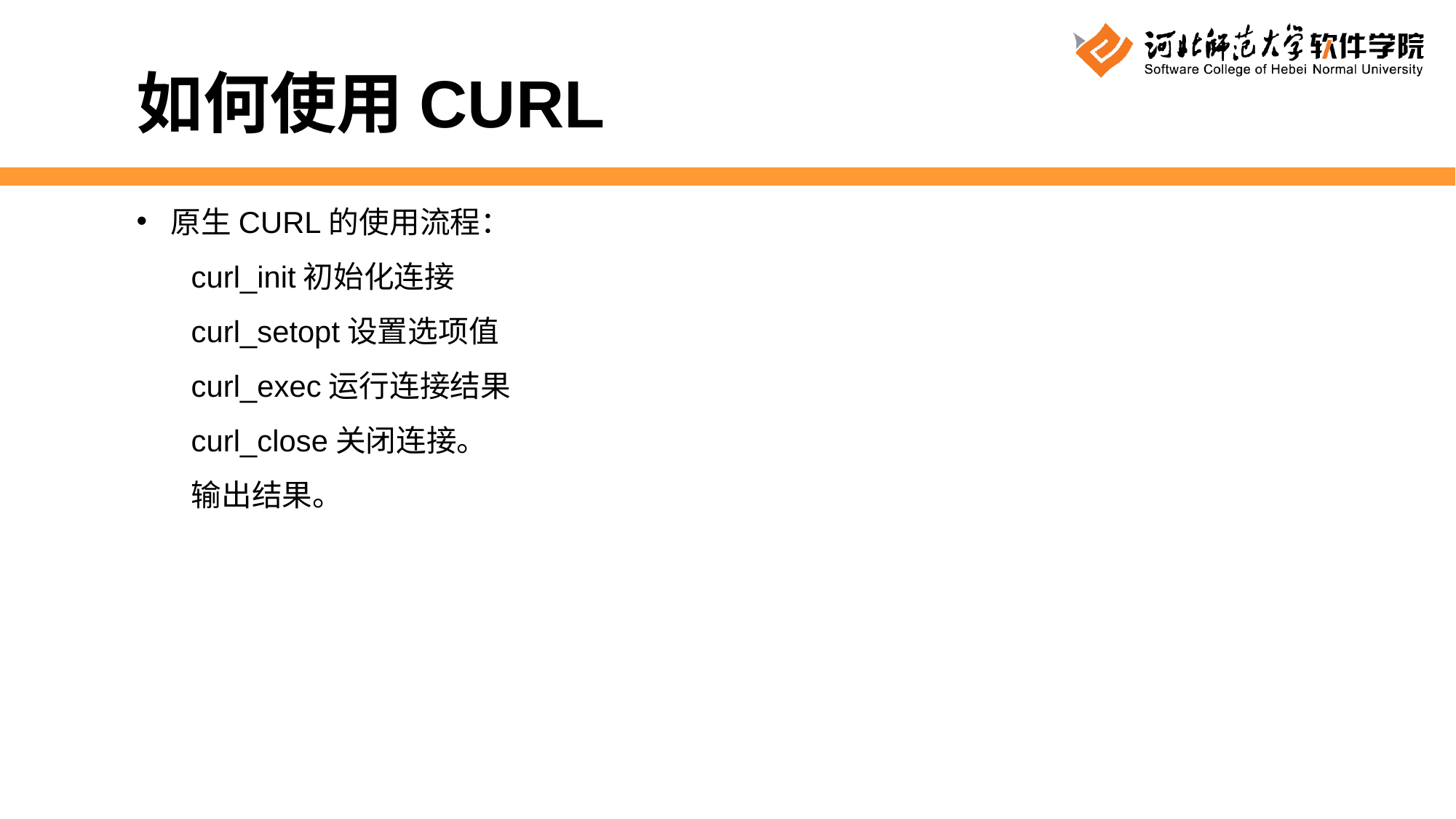

如何使用CURL
原生CURL的使用流程：
curl_init初始化连接
curl_setopt设置选项值
curl_exec运行连接结果
curl_close关闭连接。
输出结果。